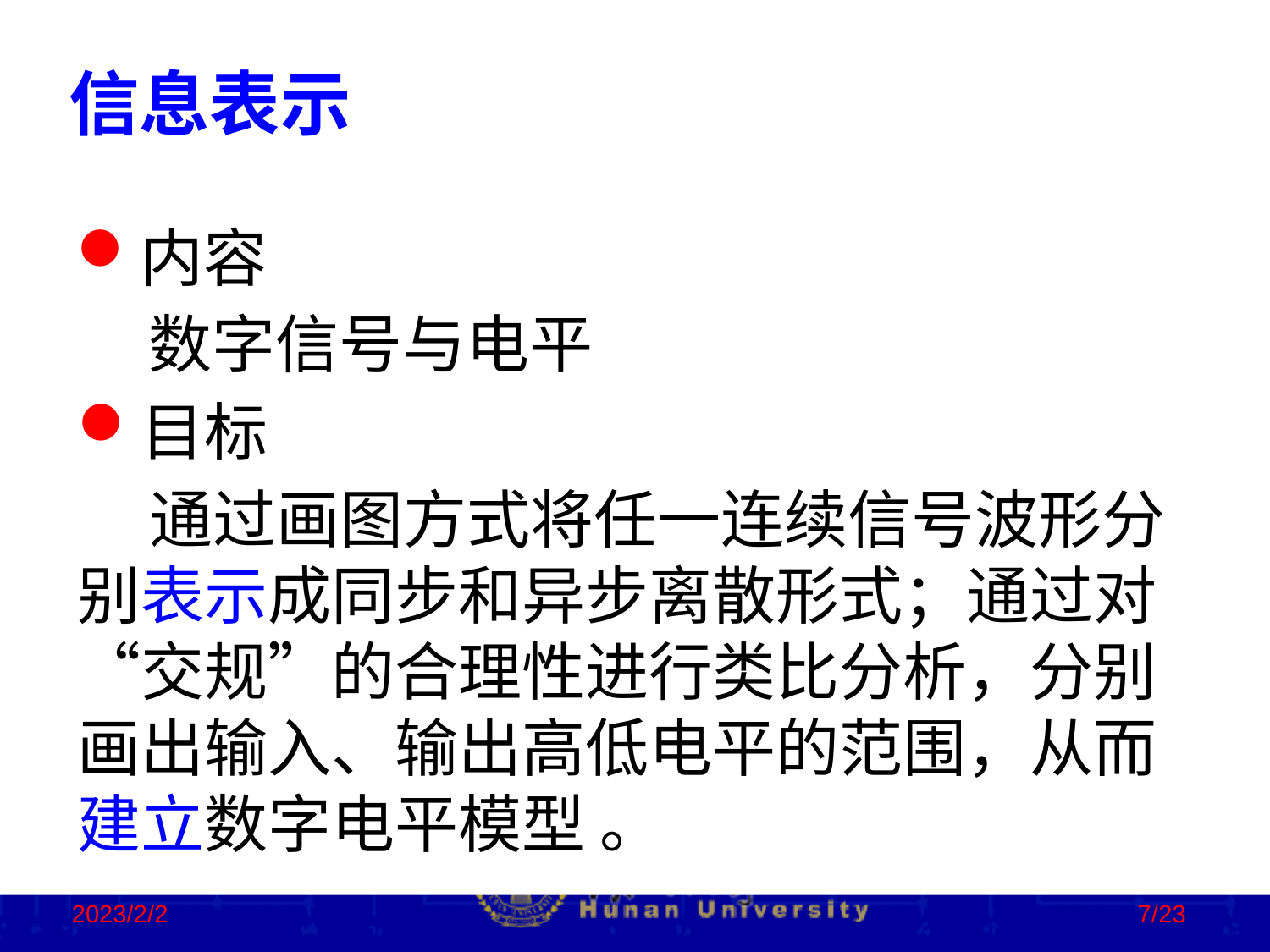

信息表示
内容
    数字信号与电平
目标
    通过画图方式将任一连续信号波形分别表示成同步和异步离散形式；通过对“交规”的合理性进行类比分析，分别画出输入、输出高低电平的范围，从而建立数字电平模型 。
2023/2/2
7/23